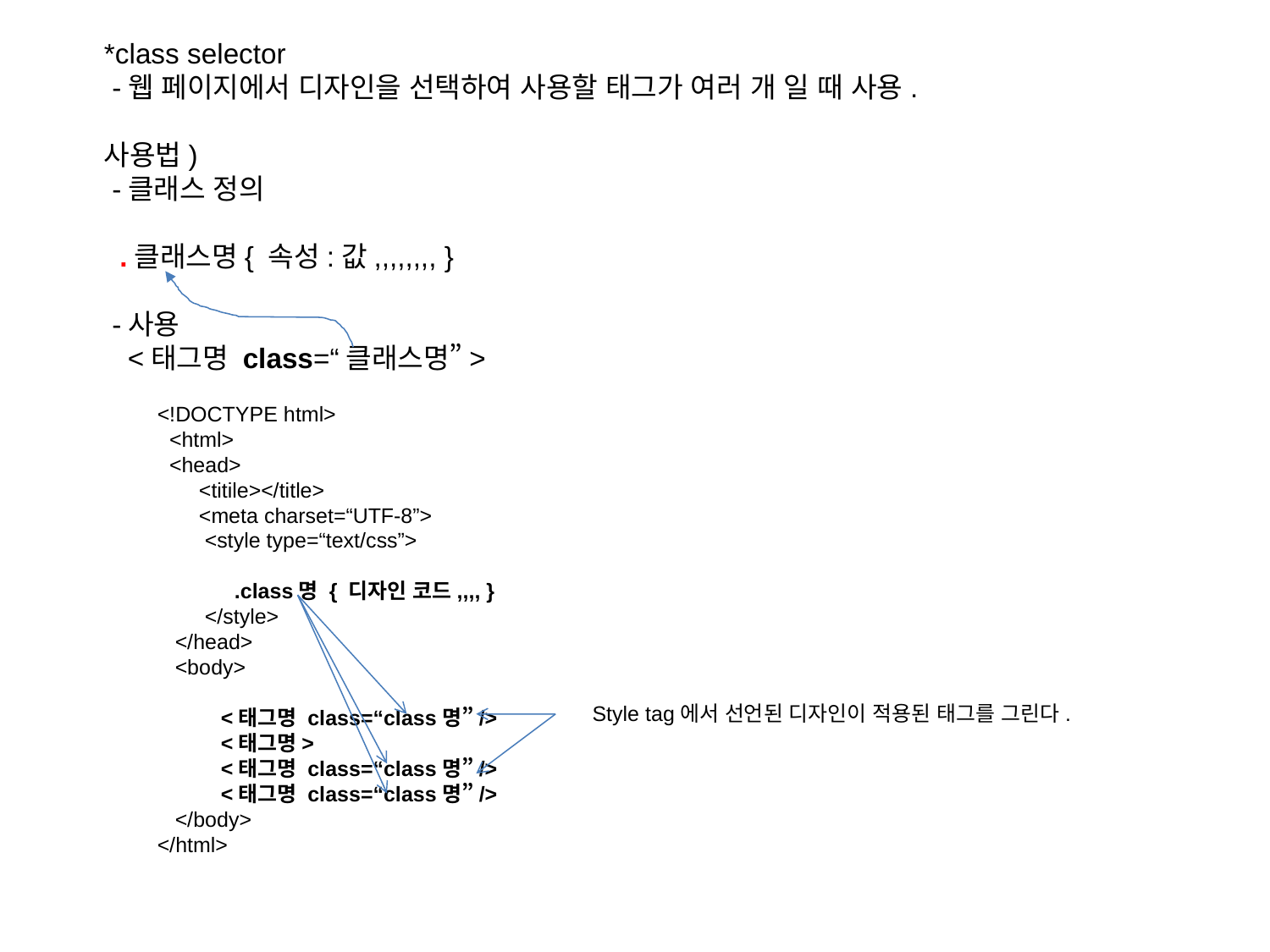

*class selector
 -웹 페이지에서 디자인을 선택하여 사용할 태그가 여러 개 일 때 사용.

사용법)
 -클래스 정의

  .클래스명{ 속성:값,,,,,,,, }

 -사용
   <태그명 class=“클래스명”>

<!DOCTYPE html>
  <html>
  <head>
       <titile></title>
       <meta charset=“UTF-8”>
        <style type=“text/css”>

             .class명 { 디자인 코드,,,, }
        </style>
   </head>
   <body>

<태그명 class=“class명”/>
<태그명>
<태그명 class=“class명”/>
<태그명 class=“class명”/>
   </body>
</html>

Style tag에서 선언된 디자인이 적용된 태그를 그린다.